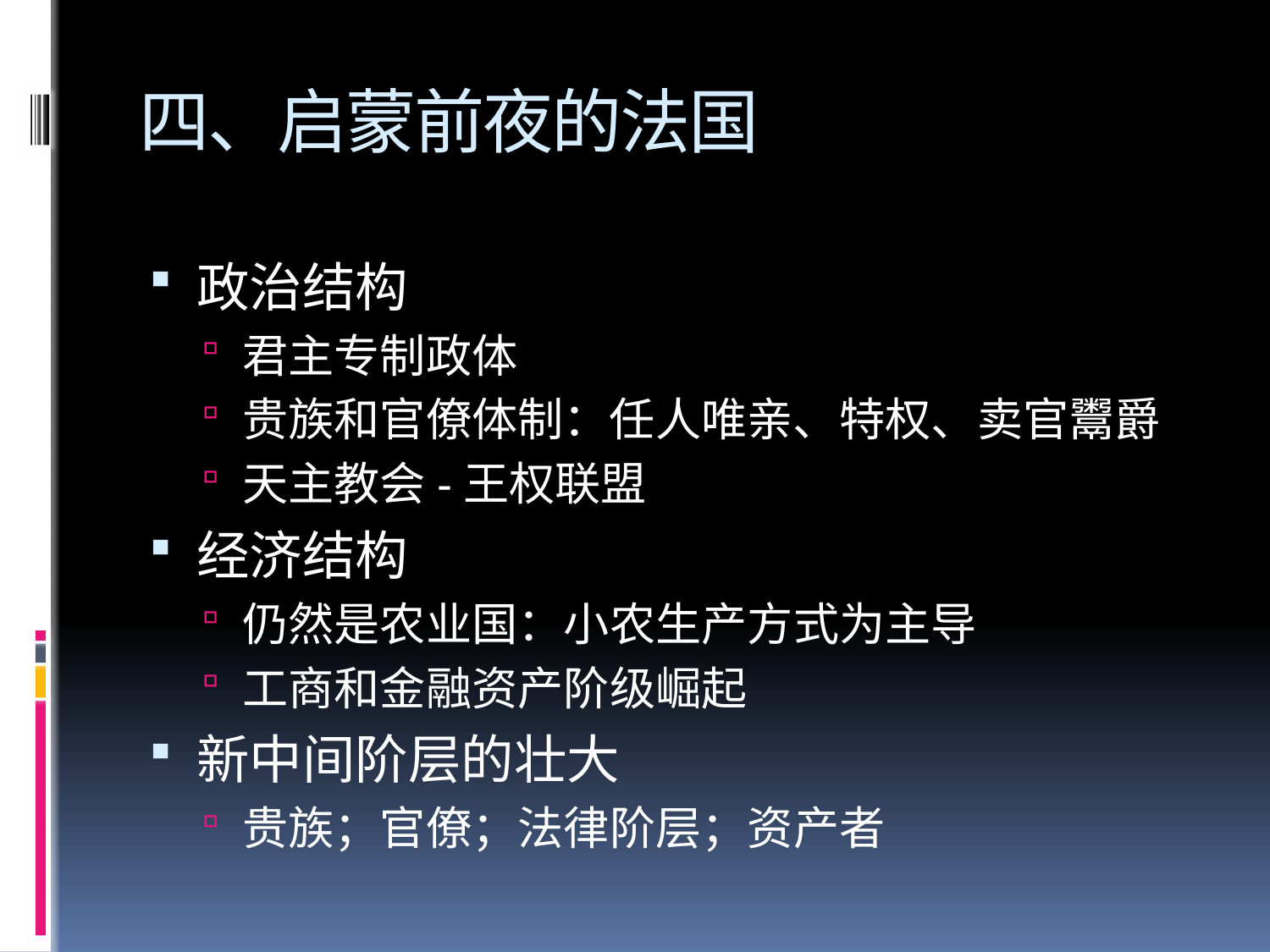

# 四、启蒙前夜的法国
政治结构
君主专制政体
贵族和官僚体制：任人唯亲、特权、卖官鬻爵
天主教会-王权联盟
经济结构
仍然是农业国：小农生产方式为主导
工商和金融资产阶级崛起
新中间阶层的壮大
贵族；官僚；法律阶层；资产者